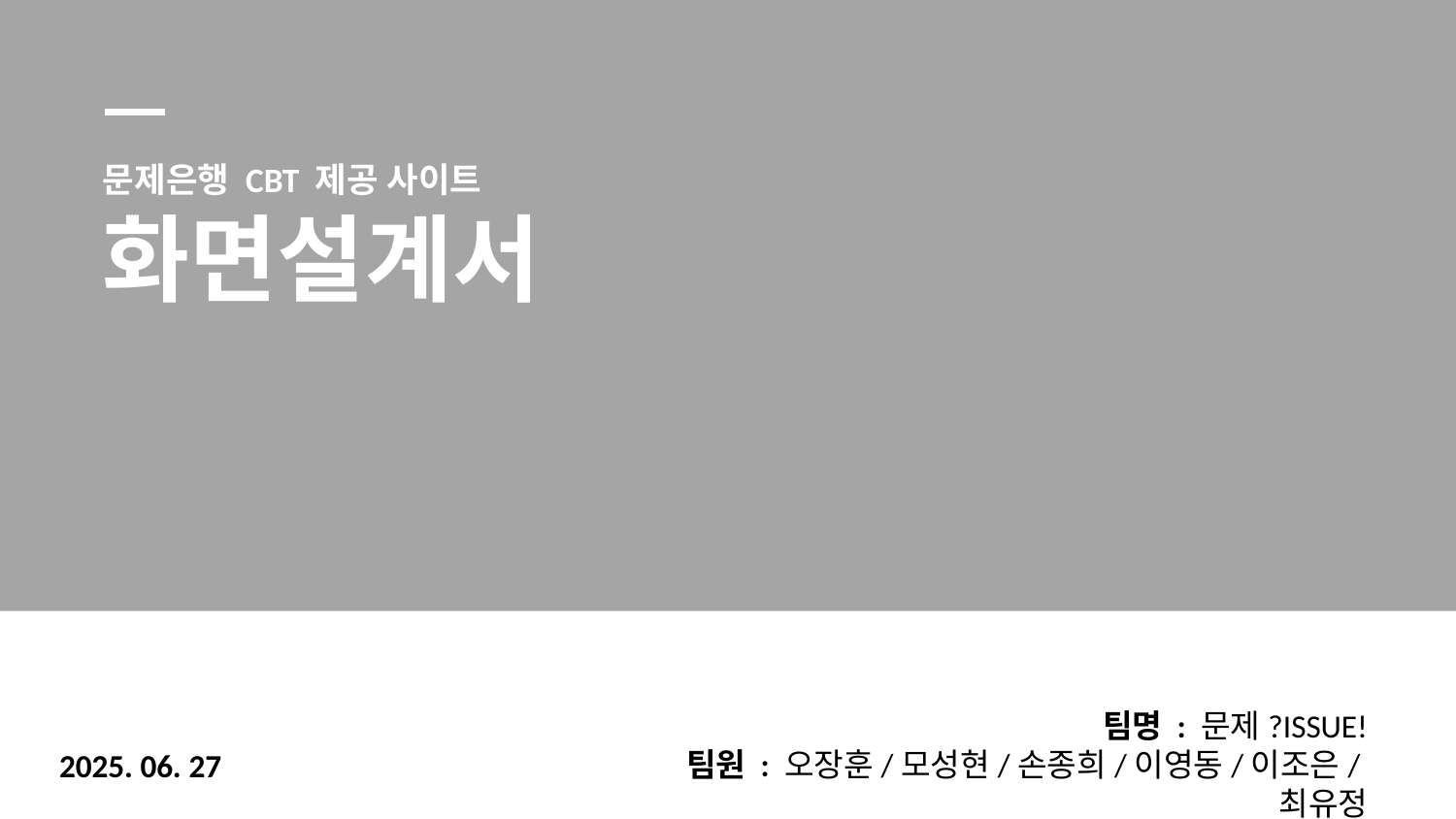

문제은행 CBT 제공 사이트
화면설계서
팀명 : 문제?ISSUE!
팀원 : 오장훈/모성현/손종희/이영동/이조은/최유정
2025. 06. 27